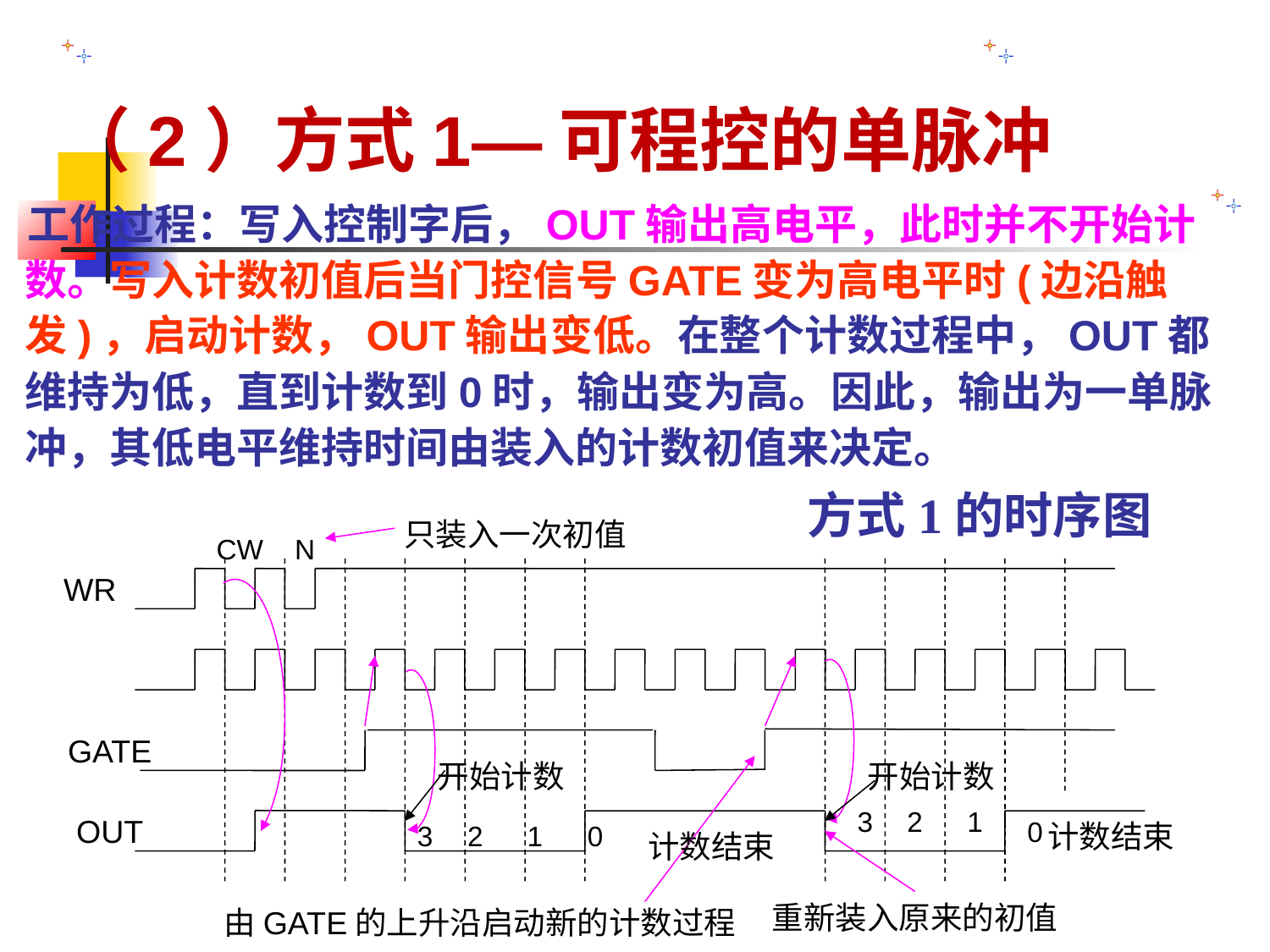

（2）方式1—可程控的单脉冲
工作过程：写入控制字后，OUT输出高电平，此时并不开始计数。写入计数初值后当门控信号GATE变为高电平时(边沿触发)，启动计数，OUT输出变低。在整个计数过程中，OUT都维持为低，直到计数到0时，输出变为高。因此，输出为一单脉冲，其低电平维持时间由装入的计数初值来决定。
方式1的时序图
只装入一次初值
CW
N

WR

GATE

开始计数
开始计数

3
2
1

OUT

0
计数结束
3
2
1
0
计数结束

由GATE的上升沿启动新的计数过程
重新装入原来的初值